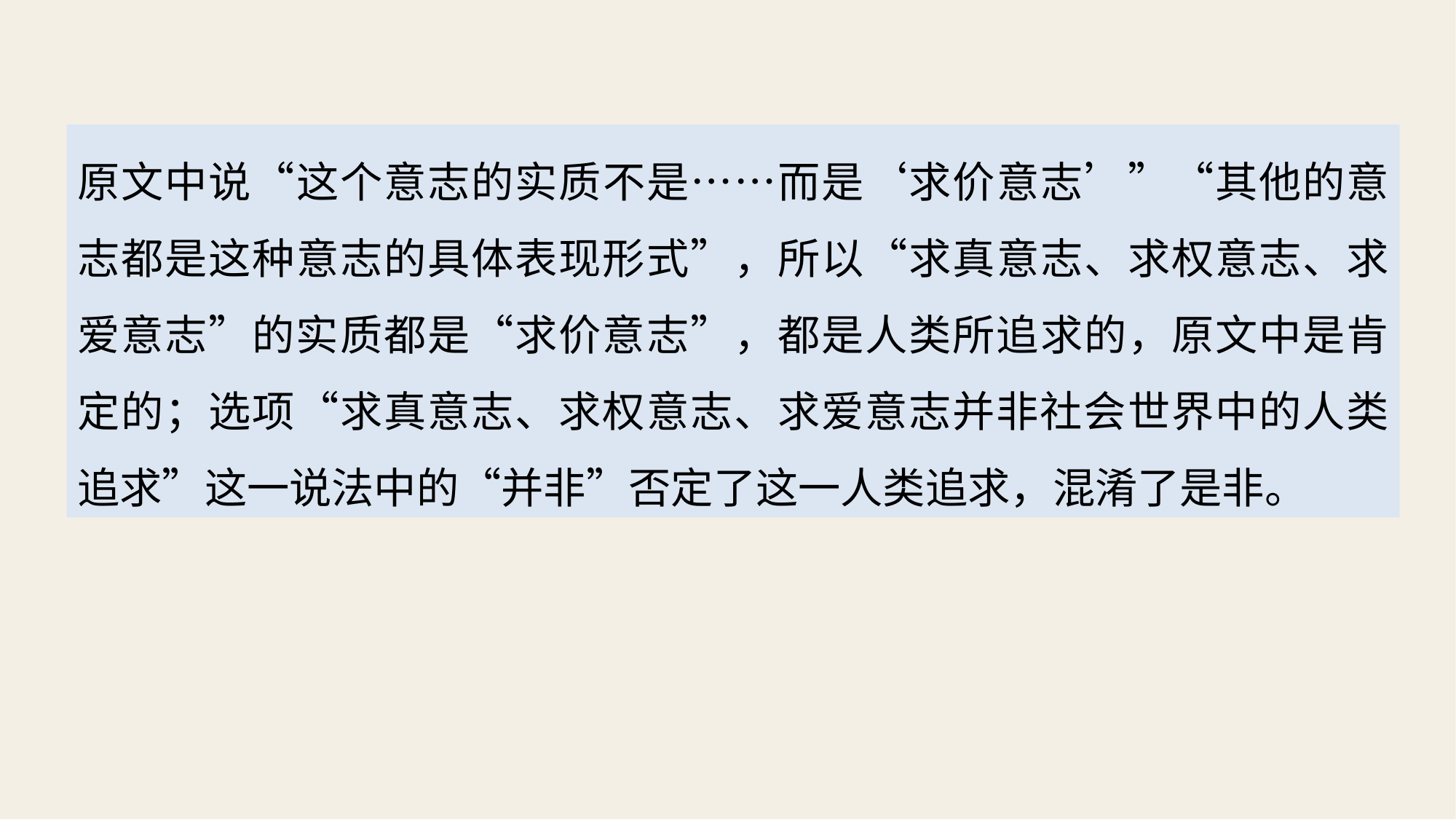

原文中说“这个意志的实质不是……而是‘求价意志’”“其他的意志都是这种意志的具体表现形式”，所以“求真意志、求权意志、求爱意志”的实质都是“求价意志”，都是人类所追求的，原文中是肯定的；选项“求真意志、求权意志、求爱意志并非社会世界中的人类追求”这一说法中的“并非”否定了这一人类追求，混淆了是非。